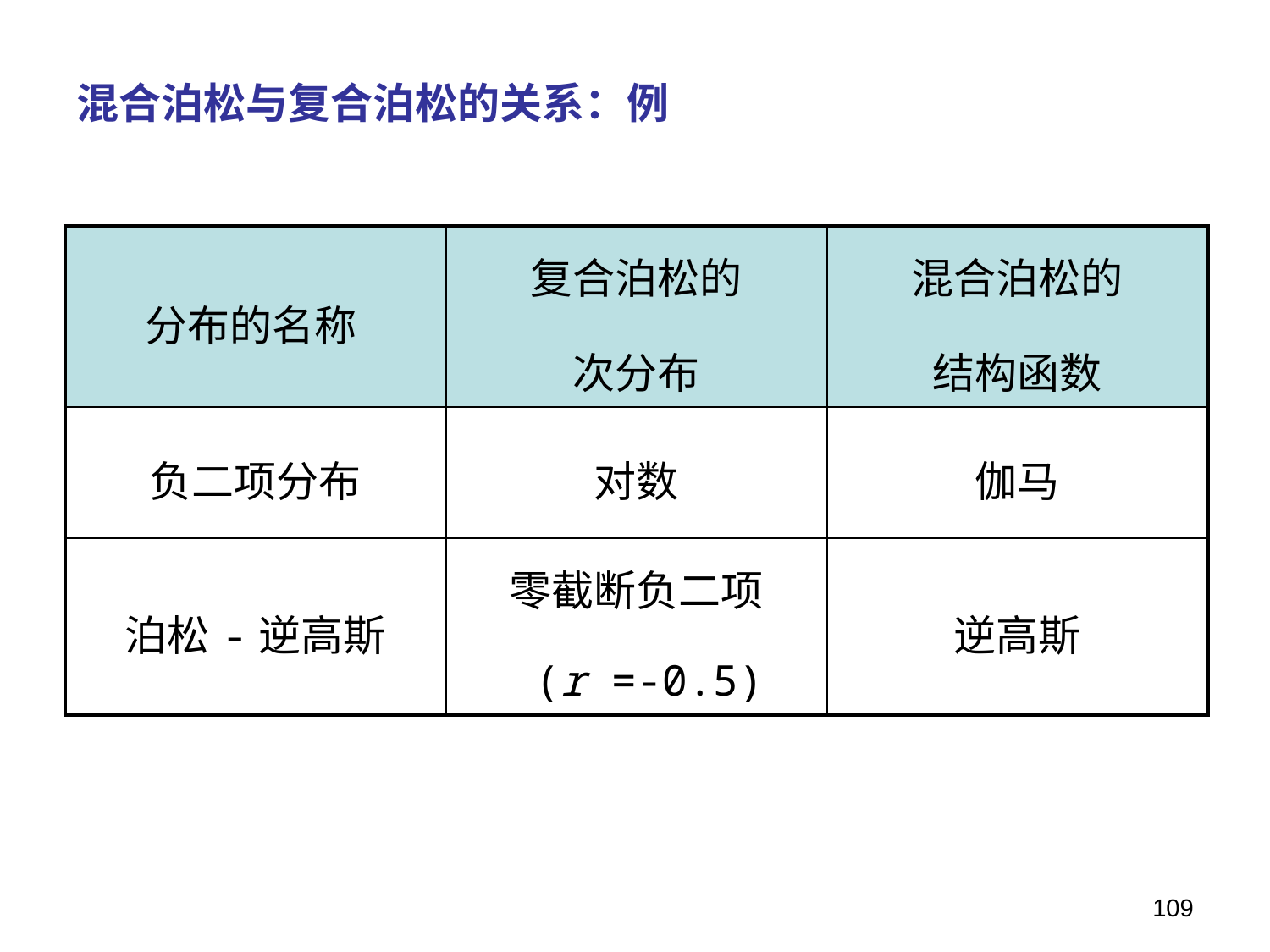

# 混合泊松与复合泊松的关系：例
| 分布的名称 | 复合泊松的 次分布 | 混合泊松的 结构函数 |
| --- | --- | --- |
| 负二项分布 | 对数 | 伽马 |
| 泊松-逆高斯 | 零截断负二项 (r =-0.5) | 逆高斯 |
109